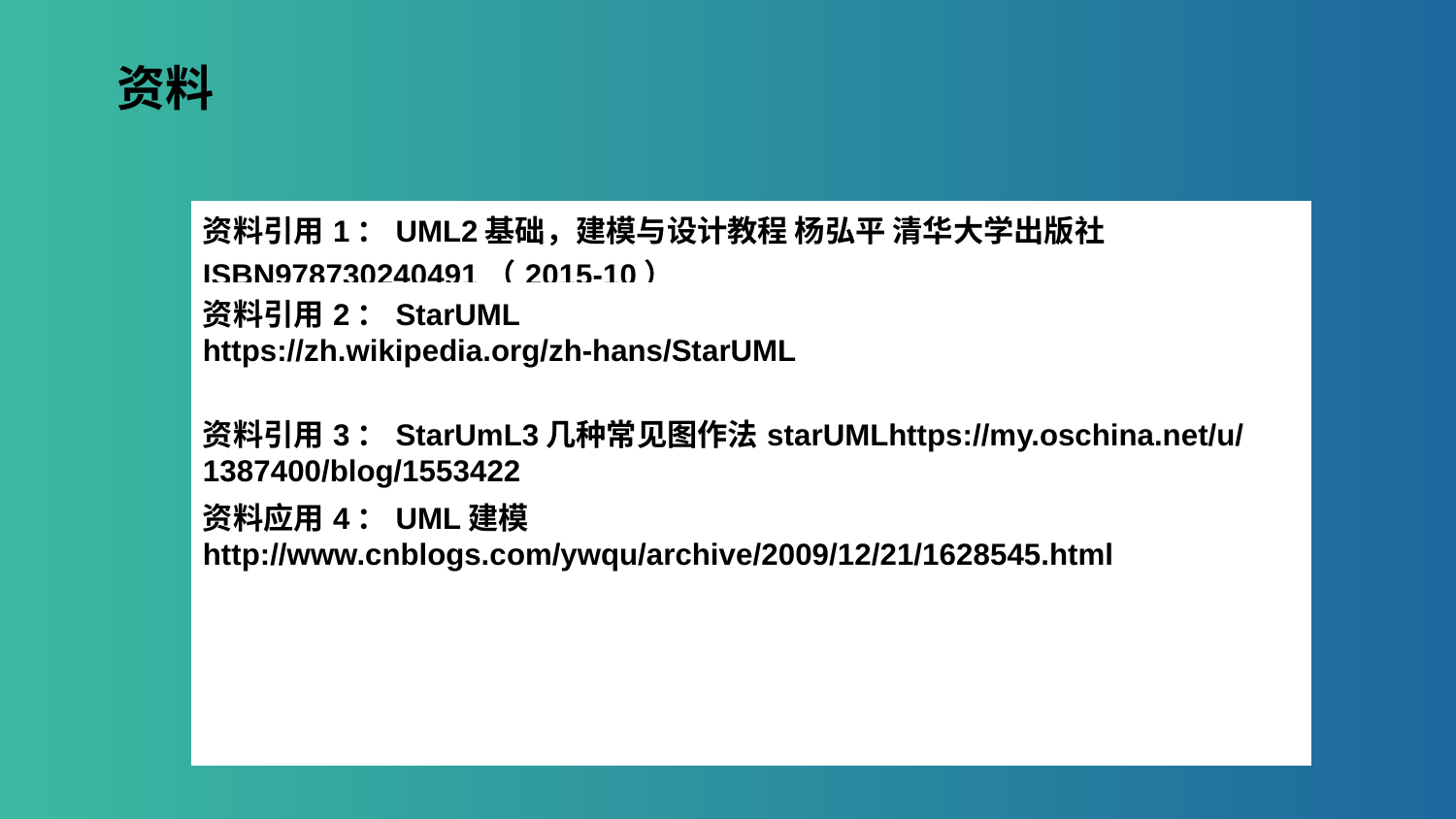

资料
| 资料引用1：UML2基础，建模与设计教程 杨弘平 清华大学出版社 ISBN978730240491（2015-10） |
| --- |
| 资料引用2：StarUML https://zh.wikipedia.org/zh-hans/StarUML |
| 资料引用3：StarUmL3几种常见图作法starUMLhttps://my.oschina.net/u/1387400/blog/1553422 |
| 资料应用4：UML建模 http://www.cnblogs.com/ywqu/archive/2009/12/21/1628545.html |
|  |